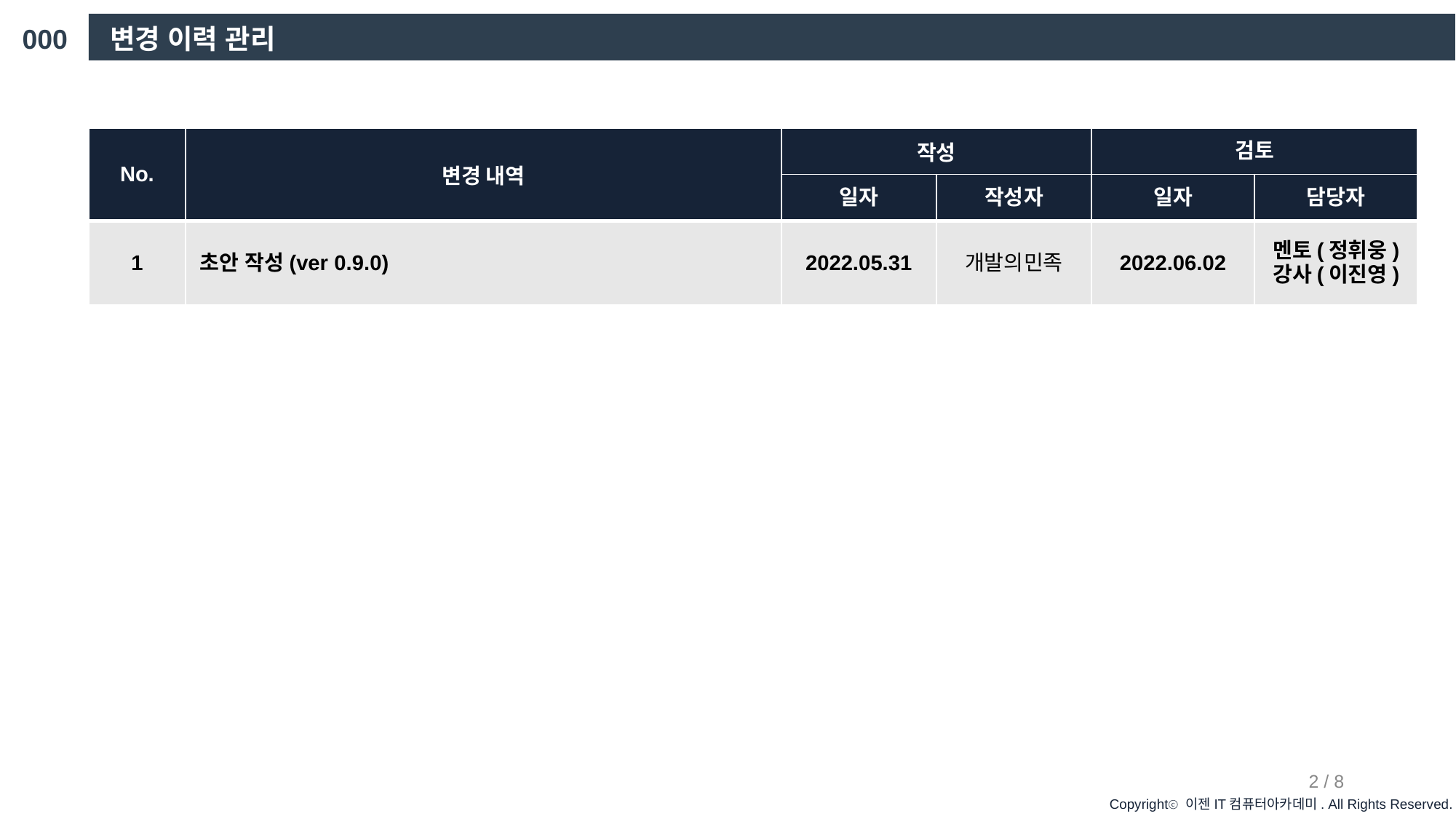

000
변경 이력 관리
| No. | 변경 내역 | 작성 |  | 검토 |  |
| --- | --- | --- | --- | --- | --- |
|  |  | 일자 | 작성자 | 일자 | 담당자 |
| 1 | 초안 작성(ver 0.9.0) | 2022.05.31 | 개발의민족 | 2022.06.02 | 멘토(정휘웅) 강사(이진영) |
2 / 8